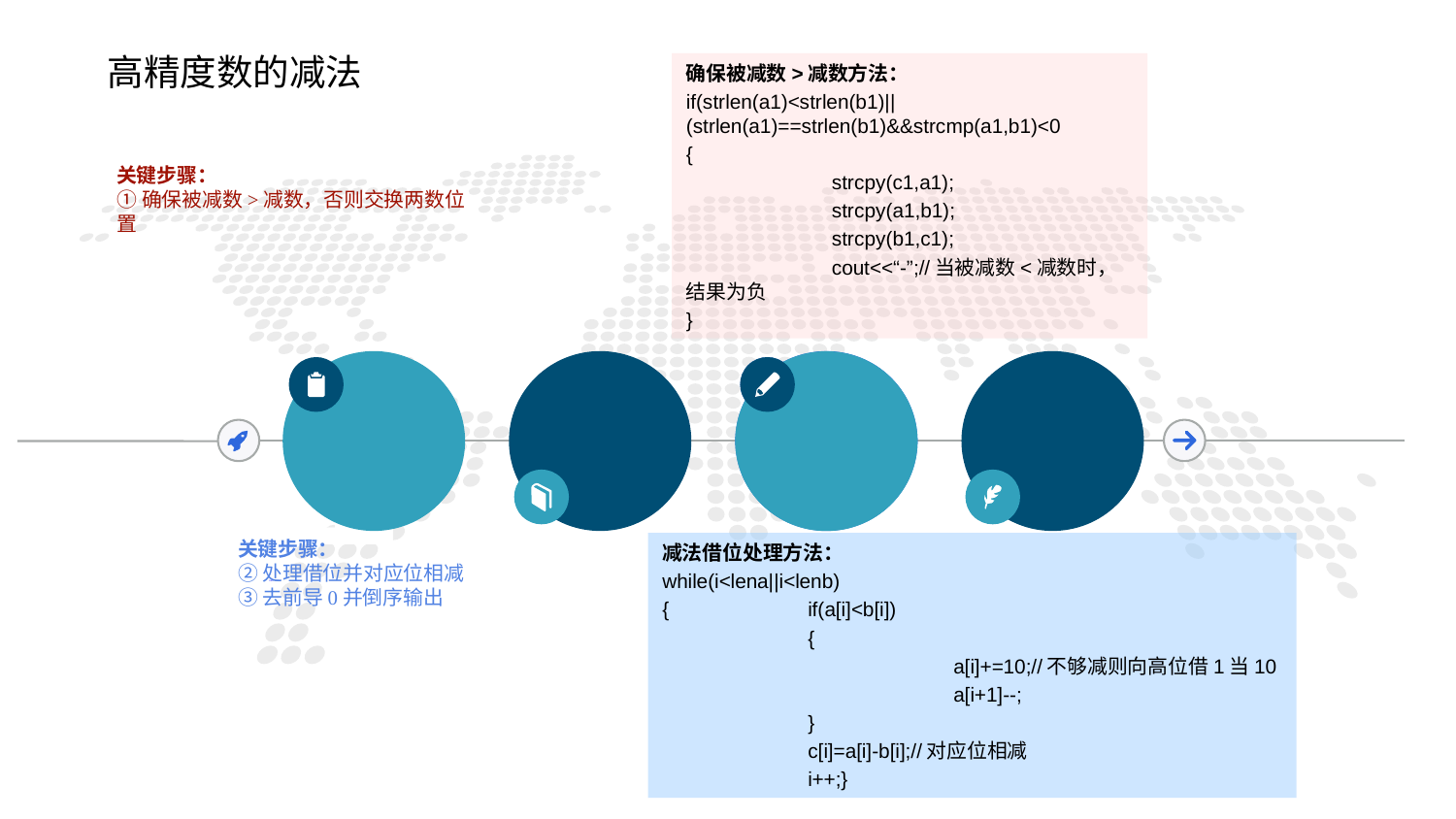

高精度数的减法
确保被减数>减数方法：
if(strlen(a1)<strlen(b1)||(strlen(a1)==strlen(b1)&&strcmp(a1,b1)<0
{
	strcpy(c1,a1);
	strcpy(a1,b1);
	strcpy(b1,c1);
	cout<<“-”;//当被减数<减数时，结果为负
}
关键步骤：
①确保被减数>减数，否则交换两数位置
1

关键步骤：
②处理借位并对应位相减
③去前导0并倒序输出
减法借位处理方法：
while(i<lena||i<lenb)
{	if(a[i]<b[i])
	{
		a[i]+=10;//不够减则向高位借1当10
		a[i+1]--;
	}
	c[i]=a[i]-b[i];//对应位相减
	i++;}
PART  ONE